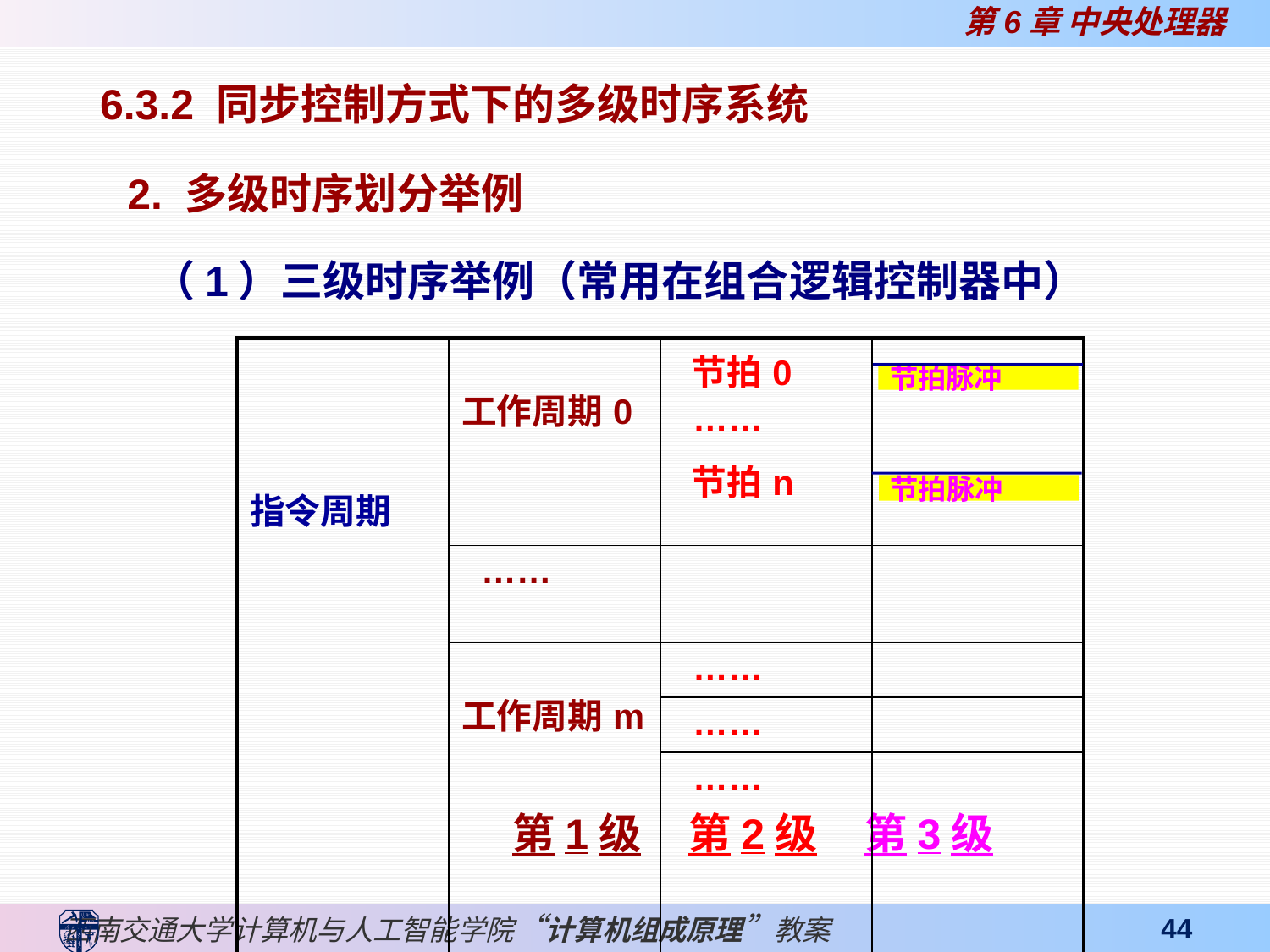

6.3.2 同步控制方式下的多级时序系统
2. 多级时序划分举例

（1）三级时序举例（常用在组合逻辑控制器中）
| 指令周期 | 工作周期0 | 节拍0 |  |
| --- | --- | --- | --- |
|  |  | …… |  |
|  |  | 节拍n |  |
|  | …… |  |  |
|  | 工作周期m | …… |  |
|  |  | …… |  |
|  |  | …… |  |
 节拍脉冲

 节拍脉冲
第1级     第2级     第3级